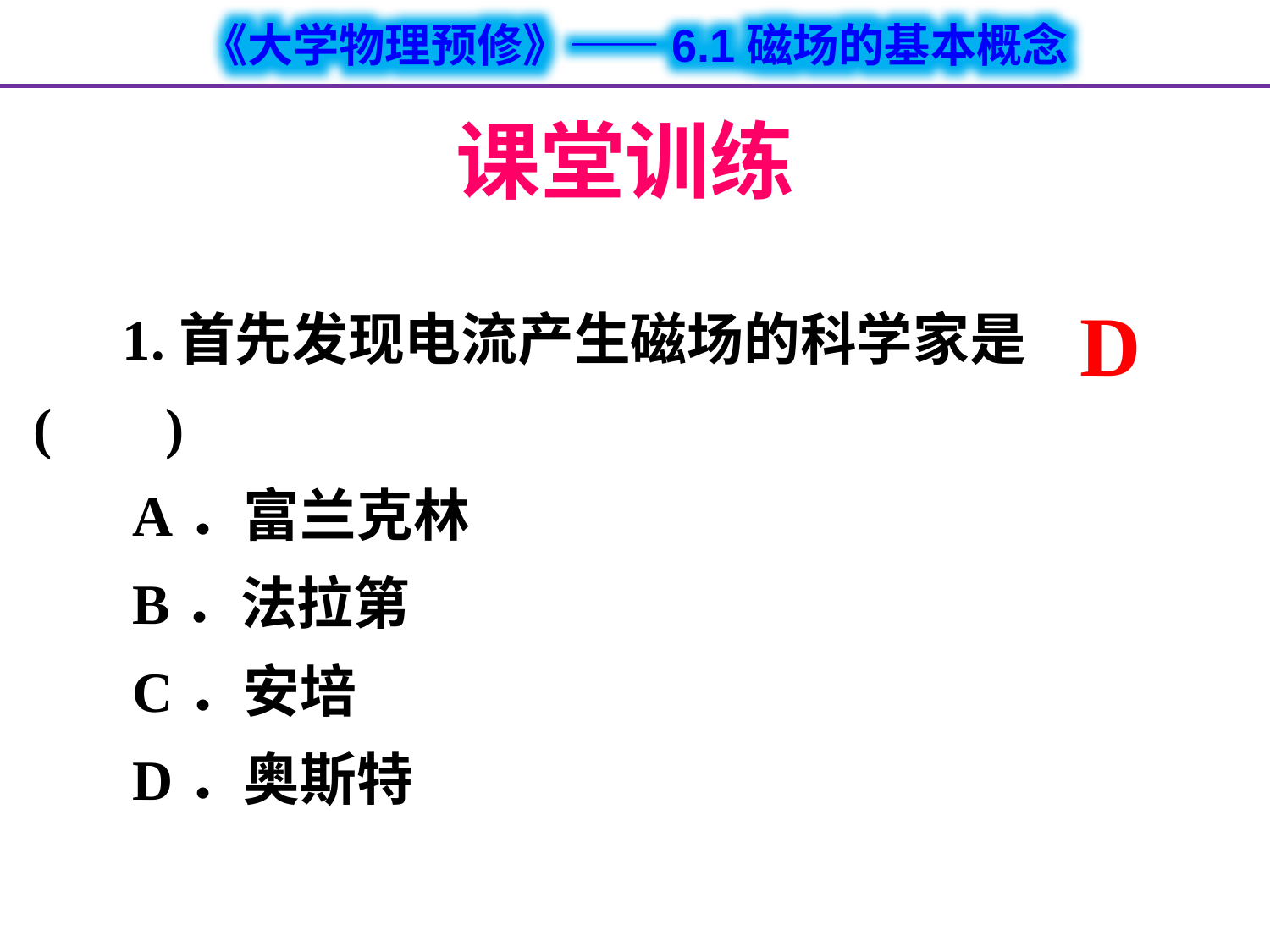

课堂训练
       1.首先发现电流产生磁场的科学家是(        )
       A．富兰克林
       B．法拉第
       C．安培
       D．奥斯特
D